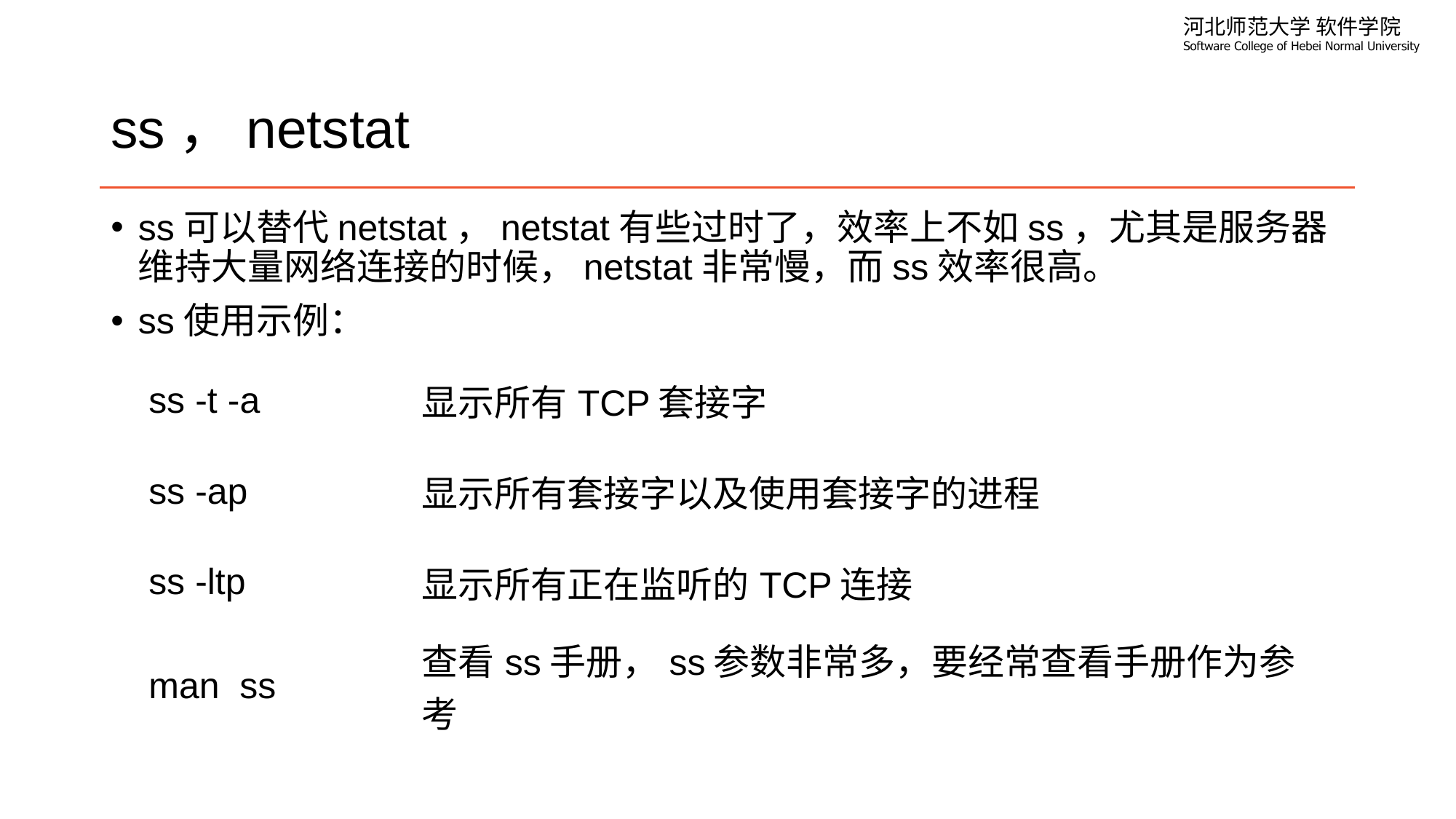

# ss，netstat
ss可以替代netstat，netstat有些过时了，效率上不如ss，尤其是服务器维持大量网络连接的时候，netstat非常慢，而ss效率很高。
ss使用示例：

| ss -t -a | 显示所有TCP套接字 |
| --- | --- |
| ss -ap | 显示所有套接字以及使用套接字的进程 |
| ss -ltp | 显示所有正在监听的TCP连接 |
| man ss | 查看ss手册，ss参数非常多，要经常查看手册作为参考 |